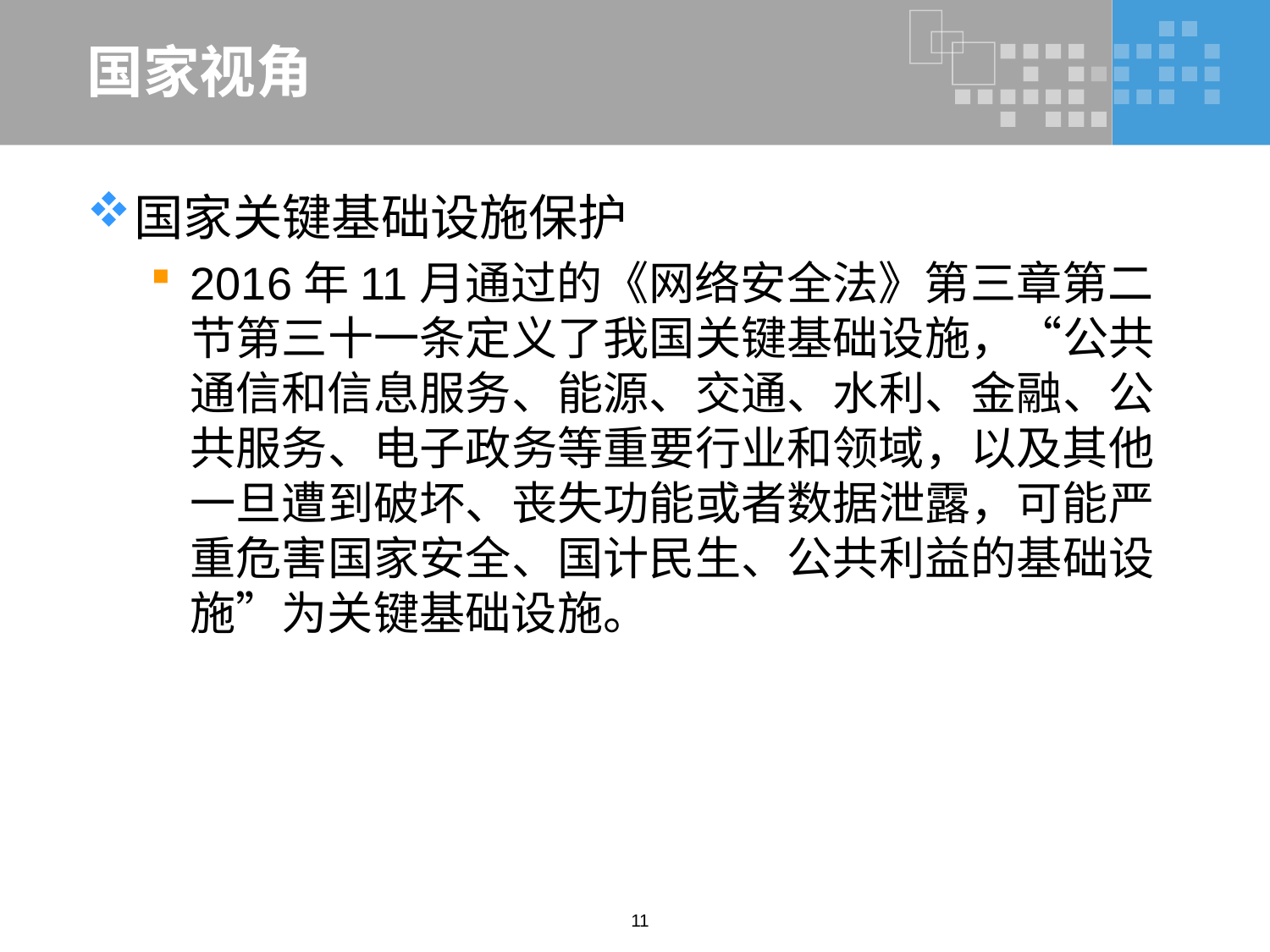

# 国家视角
国家关键基础设施保护
2016年11月通过的《网络安全法》第三章第二节第三十一条定义了我国关键基础设施，“公共通信和信息服务、能源、交通、水利、金融、公共服务、电子政务等重要行业和领域，以及其他一旦遭到破坏、丧失功能或者数据泄露，可能严重危害国家安全、国计民生、公共利益的基础设施”为关键基础设施。
11